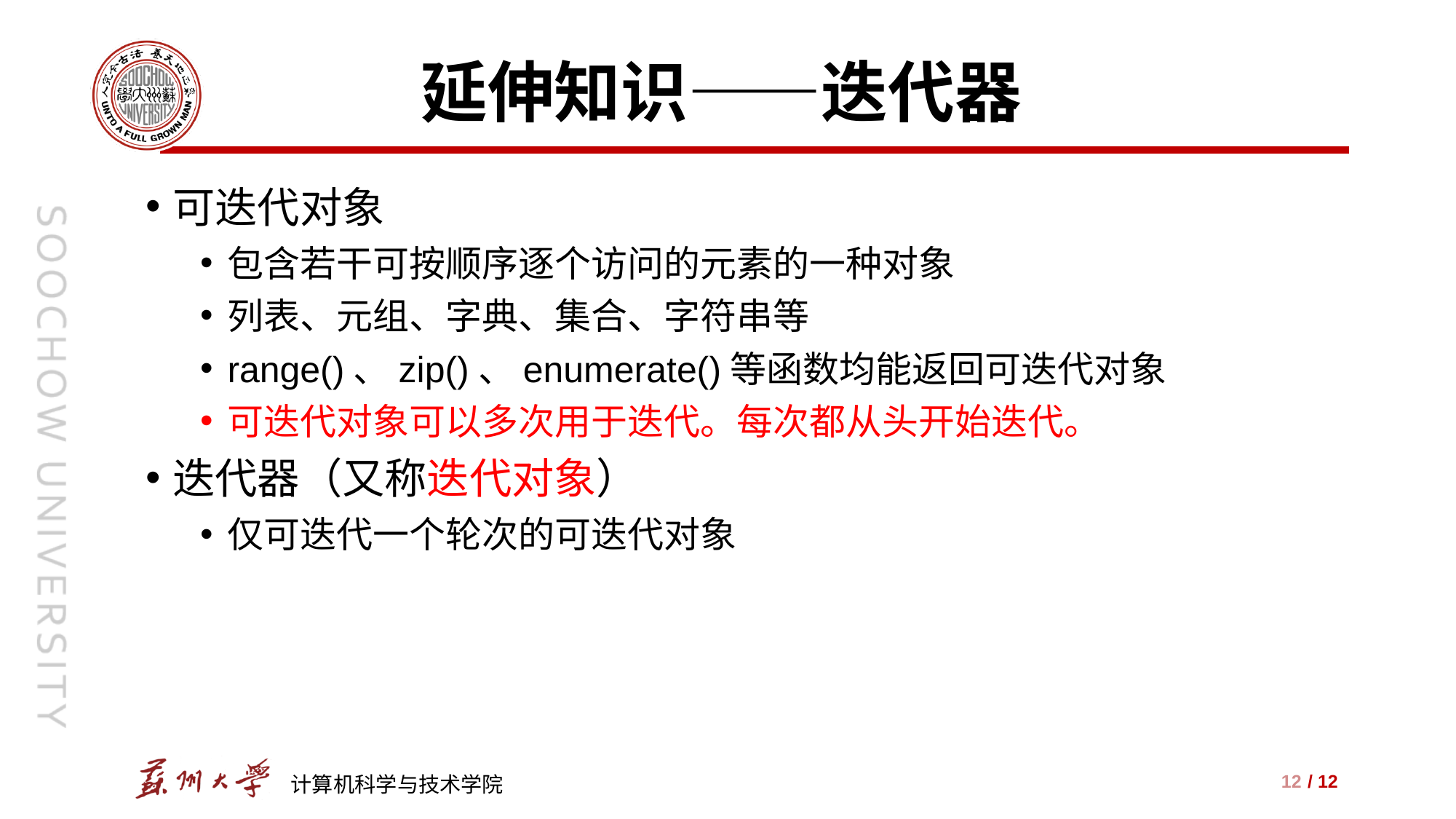

# 延伸知识——迭代器
可迭代对象
包含若干可按顺序逐个访问的元素的一种对象
列表、元组、字典、集合、字符串等
range()、zip()、enumerate()等函数均能返回可迭代对象
可迭代对象可以多次用于迭代。每次都从头开始迭代。
迭代器（又称迭代对象）
仅可迭代一个轮次的可迭代对象
12